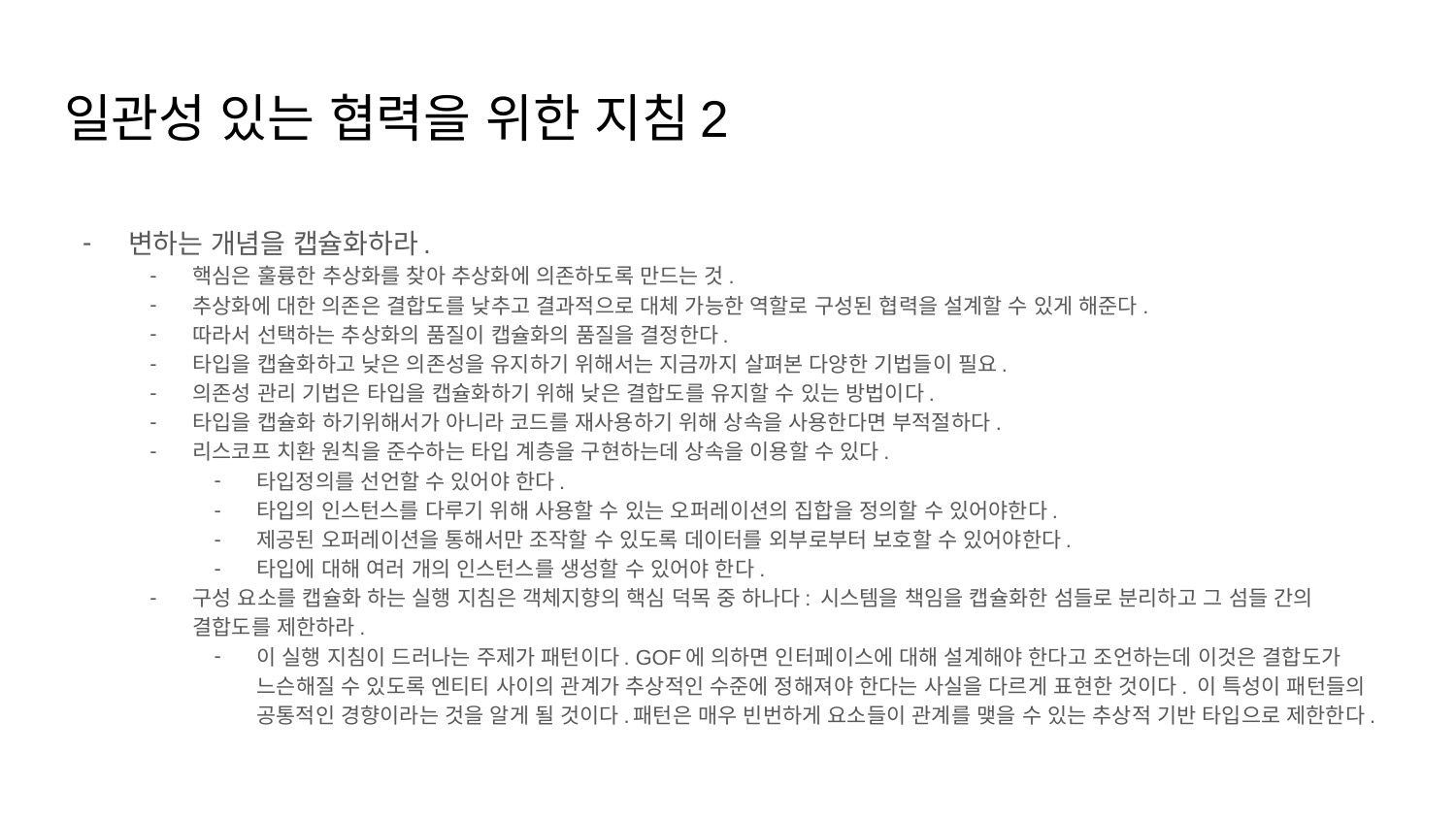

# 일관성 있는 협력을 위한 지침2
변하는 개념을 캡슐화하라.
핵심은 훌륭한 추상화를 찾아 추상화에 의존하도록 만드는 것.
추상화에 대한 의존은 결합도를 낮추고 결과적으로 대체 가능한 역할로 구성된 협력을 설계할 수 있게 해준다.
따라서 선택하는 추상화의 품질이 캡슐화의 품질을 결정한다.
타입을 캡슐화하고 낮은 의존성을 유지하기 위해서는 지금까지 살펴본 다양한 기법들이 필요.
의존성 관리 기법은 타입을 캡슐화하기 위해 낮은 결합도를 유지할 수 있는 방법이다.
타입을 캡슐화 하기위해서가 아니라 코드를 재사용하기 위해 상속을 사용한다면 부적절하다.
리스코프 치환 원칙을 준수하는 타입 계층을 구현하는데 상속을 이용할 수 있다.
타입정의를 선언할 수 있어야 한다.
타입의 인스턴스를 다루기 위해 사용할 수 있는 오퍼레이션의 집합을 정의할 수 있어야한다.
제공된 오퍼레이션을 통해서만 조작할 수 있도록 데이터를 외부로부터 보호할 수 있어야한다.
타입에 대해 여러 개의 인스턴스를 생성할 수 있어야 한다.
구성 요소를 캡슐화 하는 실행 지침은 객체지향의 핵심 덕목 중 하나다: 시스템을 책임을 캡슐화한 섬들로 분리하고 그 섬들 간의 결합도를 제한하라.
이 실행 지침이 드러나는 주제가 패턴이다. GOF에 의하면 인터페이스에 대해 설계해야 한다고 조언하는데 이것은 결합도가 느슨해질 수 있도록 엔티티 사이의 관계가 추상적인 수준에 정해져야 한다는 사실을 다르게 표현한 것이다. 이 특성이 패턴들의 공통적인 경향이라는 것을 알게 될 것이다.패턴은 매우 빈번하게 요소들이 관계를 맺을 수 있는 추상적 기반 타입으로 제한한다.